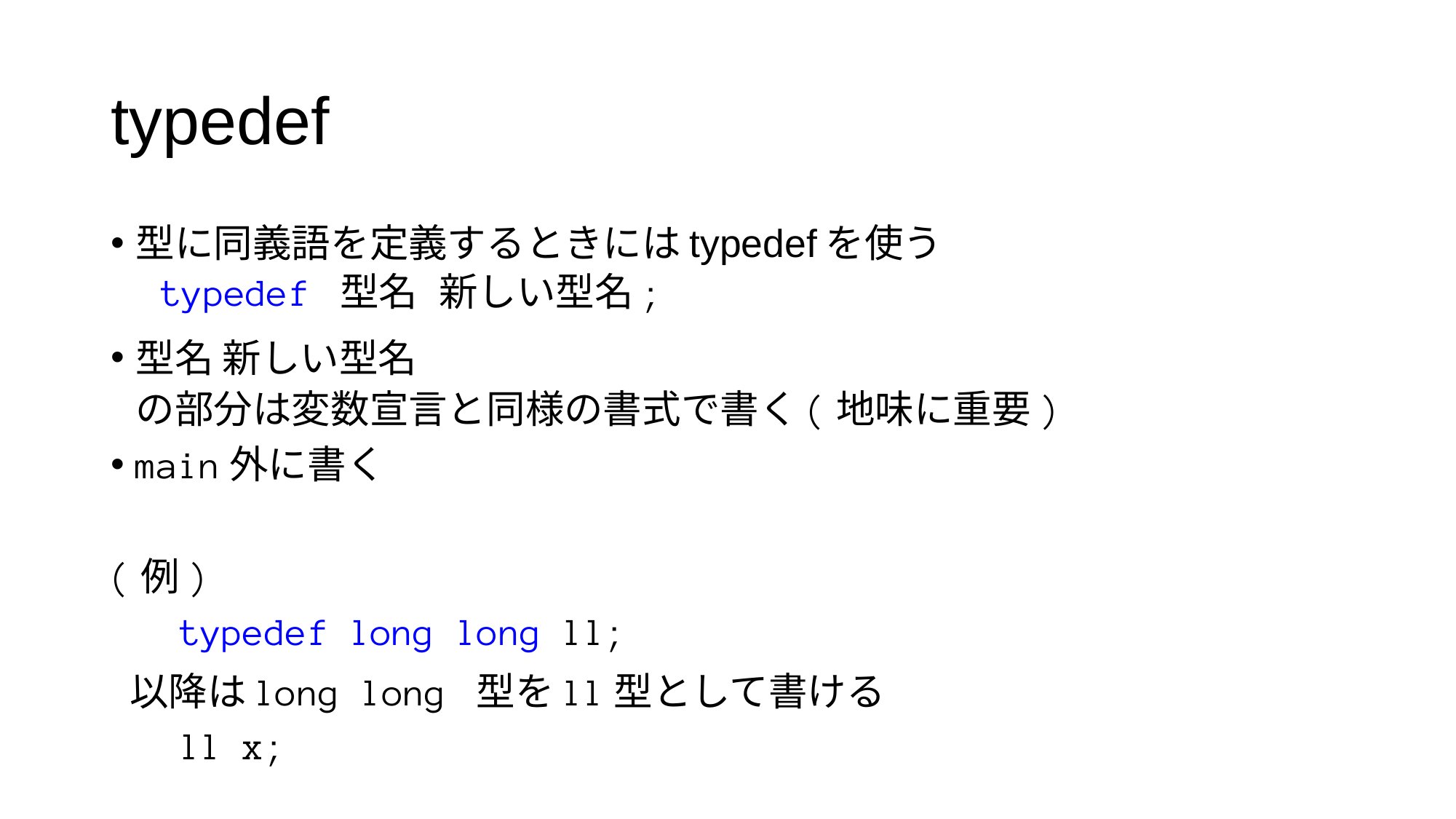

# typedef
型に同義語を定義するときにはtypedefを使う
typedef 型名 新しい型名;
型名 新しい型名
の部分は変数宣言と同様の書式で書く(地味に重要)
main外に書く

(例)
typedef long long ll;
以降はlong long 型をll型として書ける
ll x;